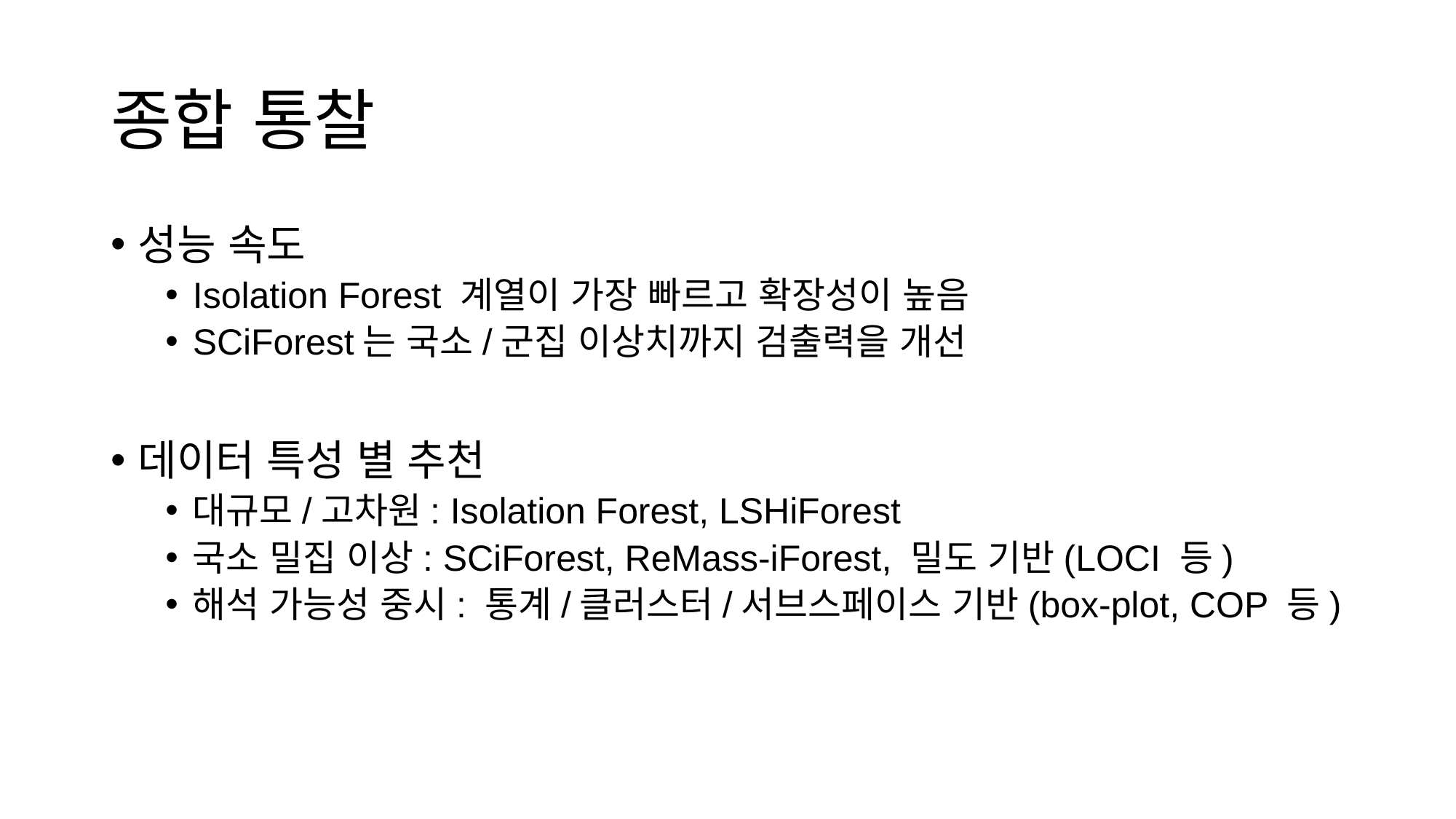

# 종합 통찰
성능 속도
Isolation Forest 계열이 가장 빠르고 확장성이 높음
SCiForest는 국소/군집 이상치까지 검출력을 개선

데이터 특성 별 추천
대규모/고차원: Isolation Forest, LSHiForest
국소 밀집 이상: SCiForest, ReMass-iForest, 밀도 기반(LOCI 등)
해석 가능성 중시: 통계/클러스터/서브스페이스 기반(box-plot, COP 등)